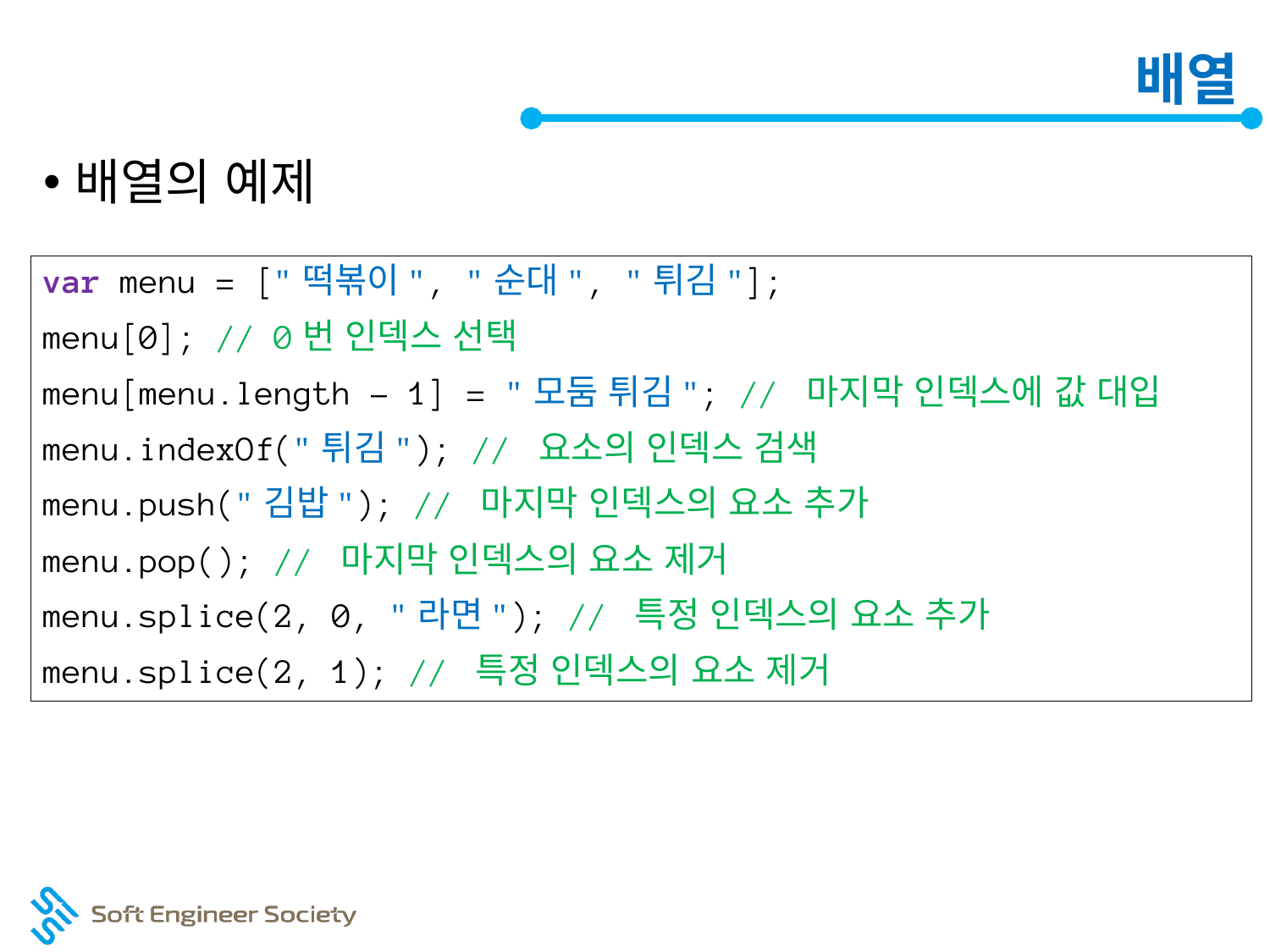

# 배열
배열의 예제
var menu = ["떡볶이", "순대", "튀김"];
menu[0]; // 0번 인덱스 선택
menu[menu.length - 1] = "모둠 튀김"; // 마지막 인덱스에 값 대입
menu.indexOf("튀김"); // 요소의 인덱스 검색
menu.push("김밥"); // 마지막 인덱스의 요소 추가
menu.pop(); // 마지막 인덱스의 요소 제거
menu.splice(2, 0, "라면"); // 특정 인덱스의 요소 추가
menu.splice(2, 1); // 특정 인덱스의 요소 제거